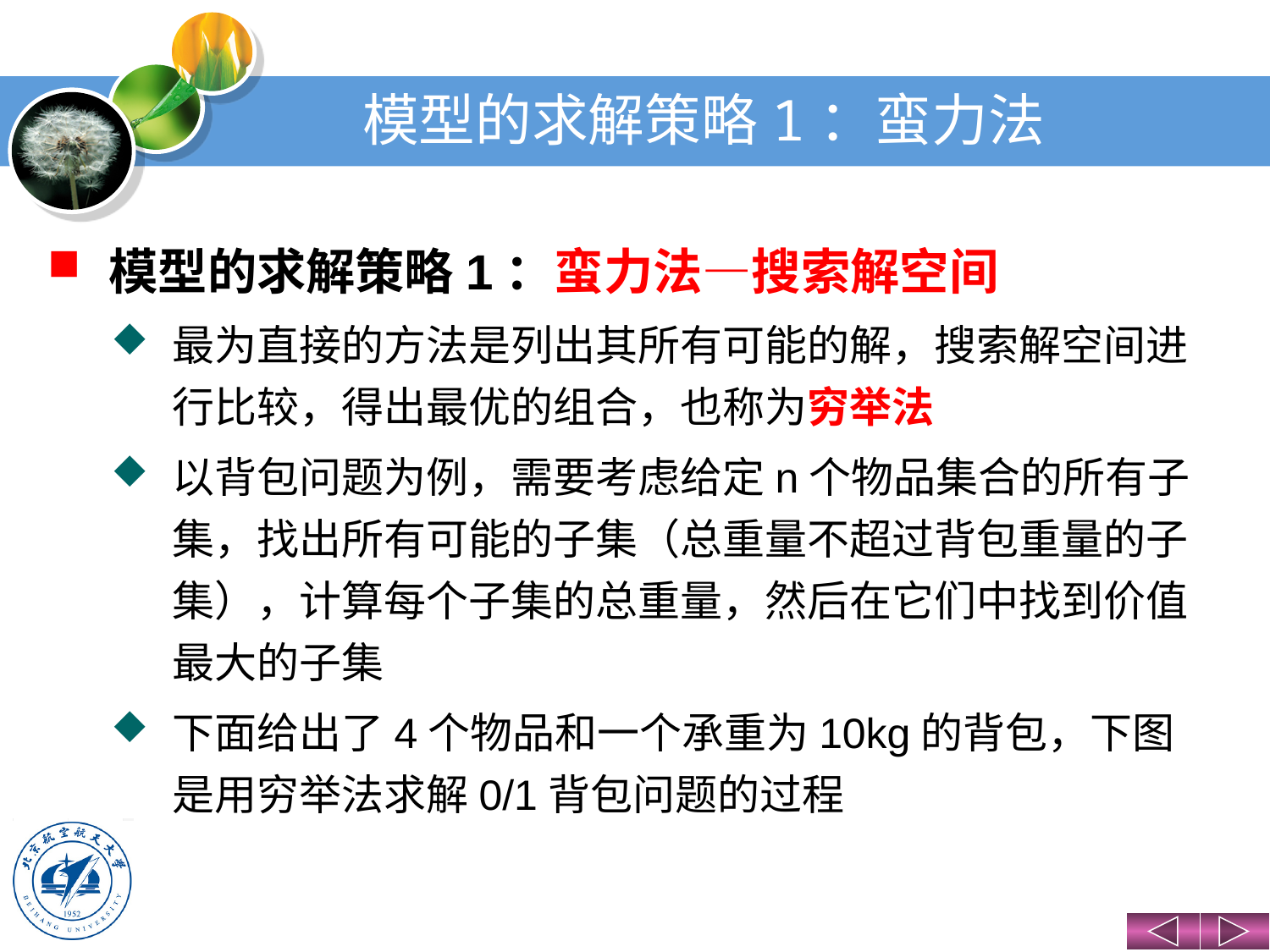

# 模型的求解策略1：蛮力法
模型的求解策略1：蛮力法—搜索解空间
最为直接的方法是列出其所有可能的解，搜索解空间进行比较，得出最优的组合，也称为穷举法
以背包问题为例，需要考虑给定n个物品集合的所有子集，找出所有可能的子集（总重量不超过背包重量的子集），计算每个子集的总重量，然后在它们中找到价值最大的子集
下面给出了4个物品和一个承重为10kg的背包，下图是用穷举法求解0/1背包问题的过程

115